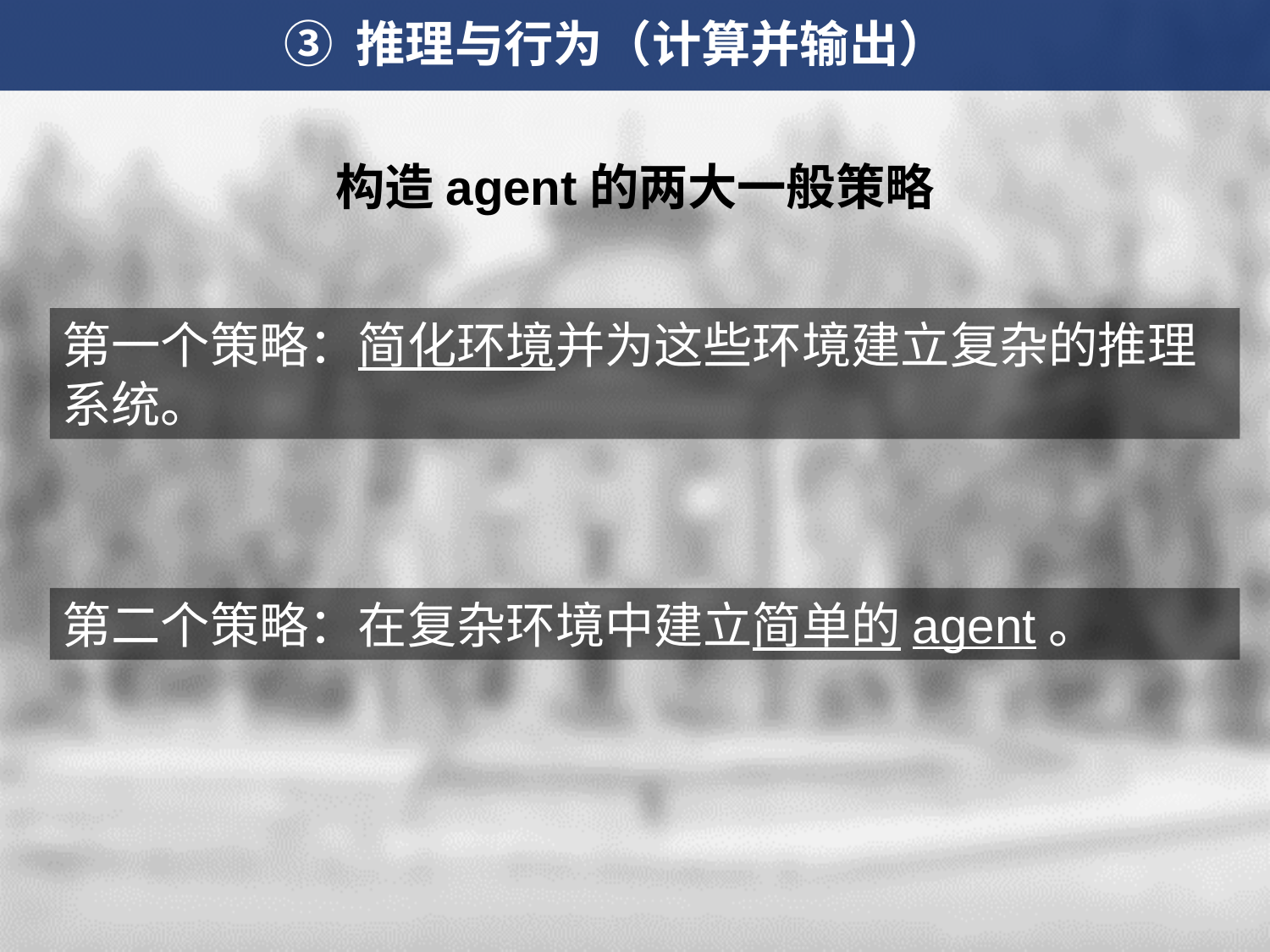

③ 推理与行为（计算并输出）
构造agent的两大一般策略
第一个策略：简化环境并为这些环境建立复杂的推理系统。
第二个策略：在复杂环境中建立简单的agent。